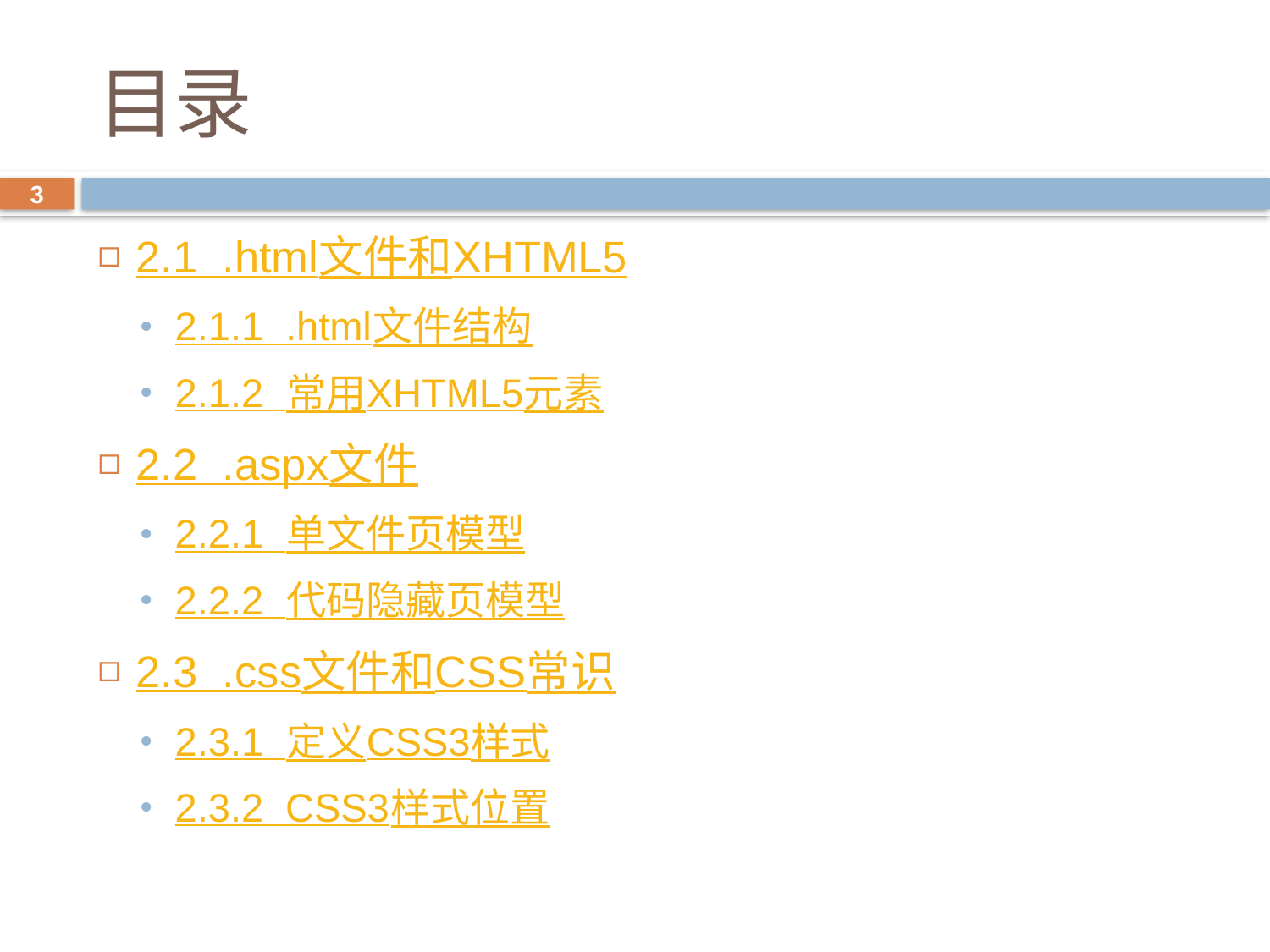

# 目录
3
2.1  .html文件和XHTML5
2.1.1  .html文件结构
2.1.2  常用XHTML5元素
2.2  .aspx文件
2.2.1  单文件页模型
2.2.2  代码隐藏页模型
2.3  .css文件和CSS常识
2.3.1  定义CSS3样式
2.3.2  CSS3样式位置